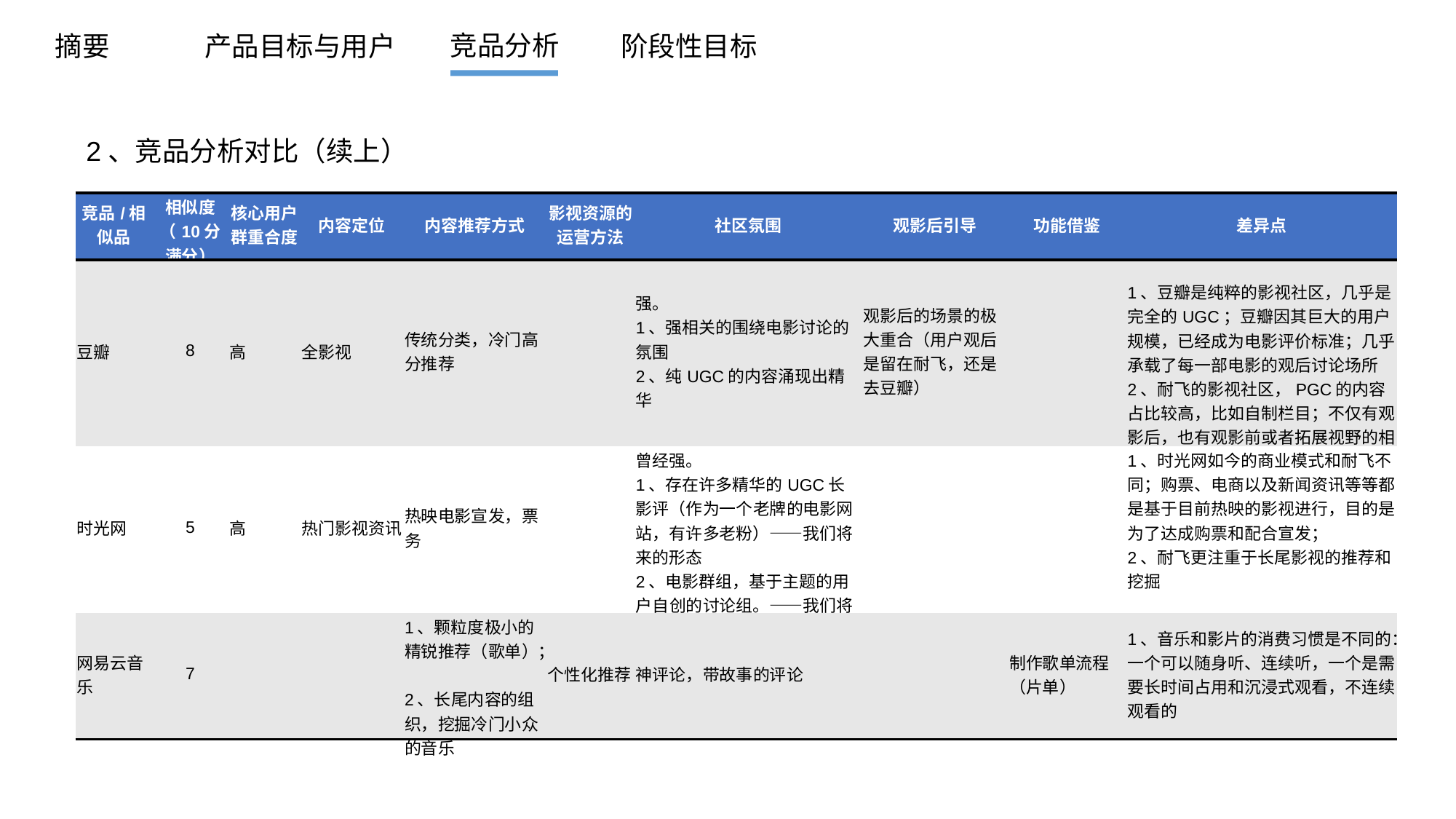

2、竞品分析对比（续上）

| 竞品/相似品 | 相似度 （10分满分） | 核心用户群重合度 | 内容定位 | 内容推荐方式 | 影视资源的运营方法 | 社区氛围 | 观影后引导 | 功能借鉴 | 差异点 |
| --- | --- | --- | --- | --- | --- | --- | --- | --- | --- |
| 豆瓣 | 8 | 高 | 全影视 | 传统分类，冷门高分推荐 |  | 强。 1、强相关的围绕电影讨论的氛围 2、纯UGC的内容涌现出精华 | 观影后的场景的极大重合（用户观后是留在耐飞，还是去豆瓣） |  | 1、豆瓣是纯粹的影视社区，几乎是完全的UGC；豆瓣因其巨大的用户规模，已经成为电影评价标准；几乎承载了每一部电影的观后讨论场所 2、耐飞的影视社区，PGC的内容占比较高，比如自制栏目；不仅有观影后，也有观影前或者拓展视野的相关影视内容和讨论 |
| 时光网 | 5 | 高 | 热门影视资讯 | 热映电影宣发，票务 |  | 曾经强。 1、存在许多精华的UGC长影评（作为一个老牌的电影网站，有许多老粉）——我们将来的形态 2、电影群组，基于主题的用户自创的讨论组。——我们将来发展到的形态 |  |  | 1、时光网如今的商业模式和耐飞不同；购票、电商以及新闻资讯等等都是基于目前热映的影视进行，目的是为了达成购票和配合宣发； 2、耐飞更注重于长尾影视的推荐和挖掘 |
| 网易云音乐 | 7 |  |  | 1、颗粒度极小的精锐推荐（歌单）； 2、长尾内容的组织，挖掘冷门小众的音乐 | 个性化推荐 | 神评论，带故事的评论 |  | 制作歌单流程（片单） | 1、音乐和影片的消费习惯是不同的：一个可以随身听、连续听，一个是需要长时间占用和沉浸式观看，不连续观看的 |